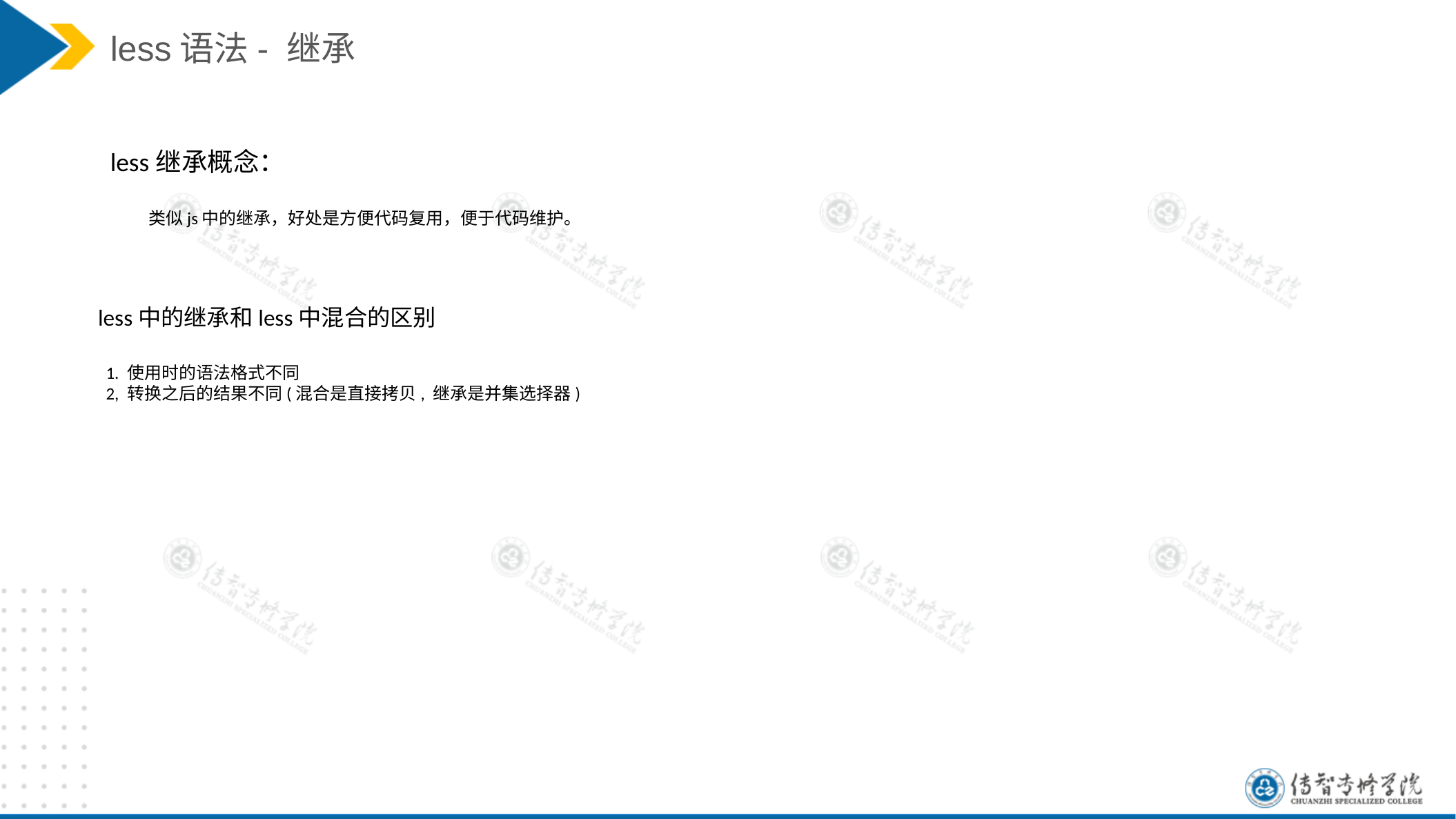

less语法- 继承

less继承概念：

         类似js中的继承，好处是方便代码复用，便于代码维护。

less中的继承和less中混合的区别

  1. 使用时的语法格式不同
  2, 转换之后的结果不同(混合是直接拷贝, 继承是并集选择器)